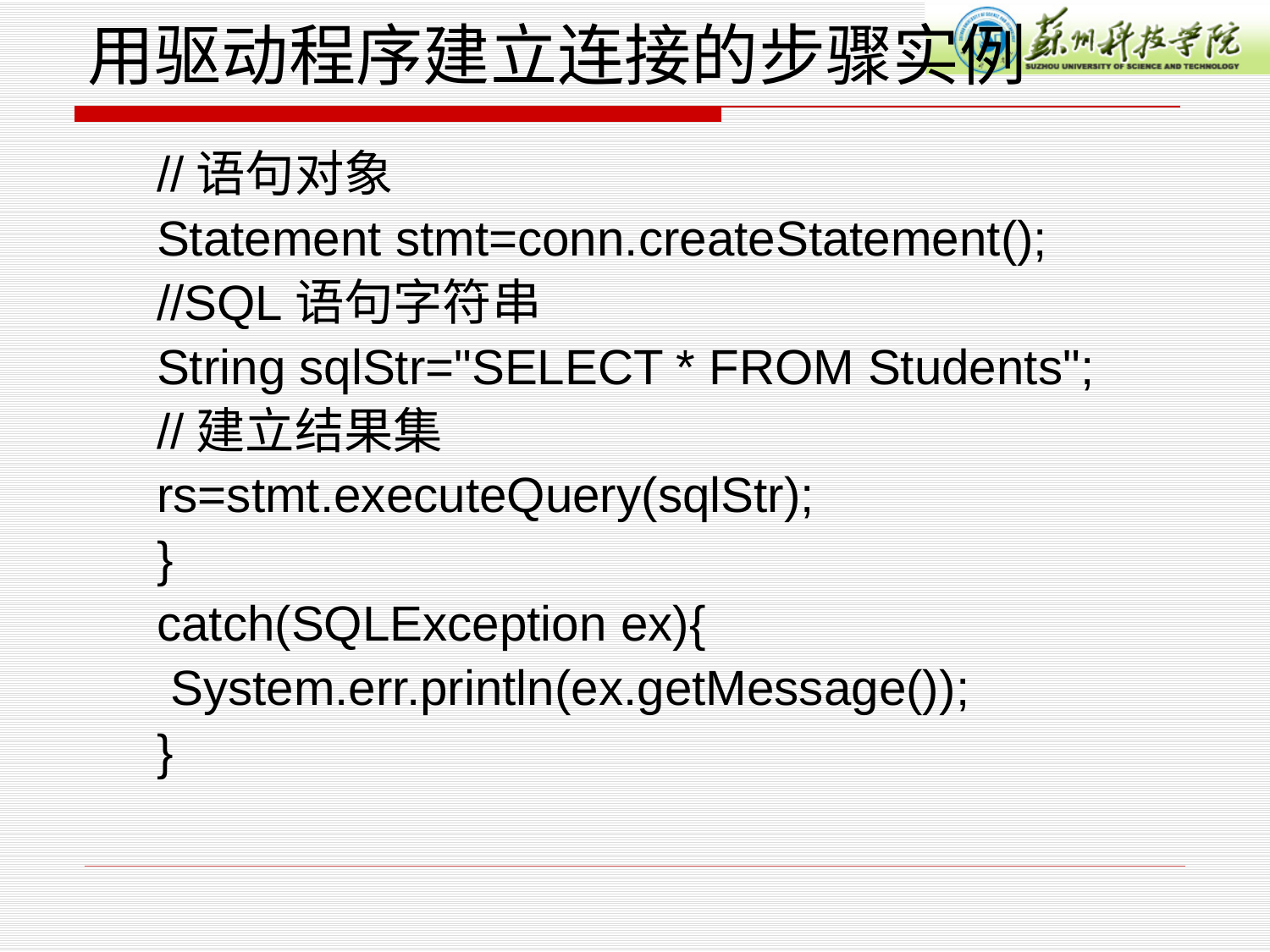

# 用驱动程序建立连接的步骤实例
//语句对象
Statement stmt=conn.createStatement();
//SQL语句字符串
String sqlStr="SELECT * FROM Students";
//建立结果集
rs=stmt.executeQuery(sqlStr);
}
catch(SQLException ex){
 System.err.println(ex.getMessage());
}